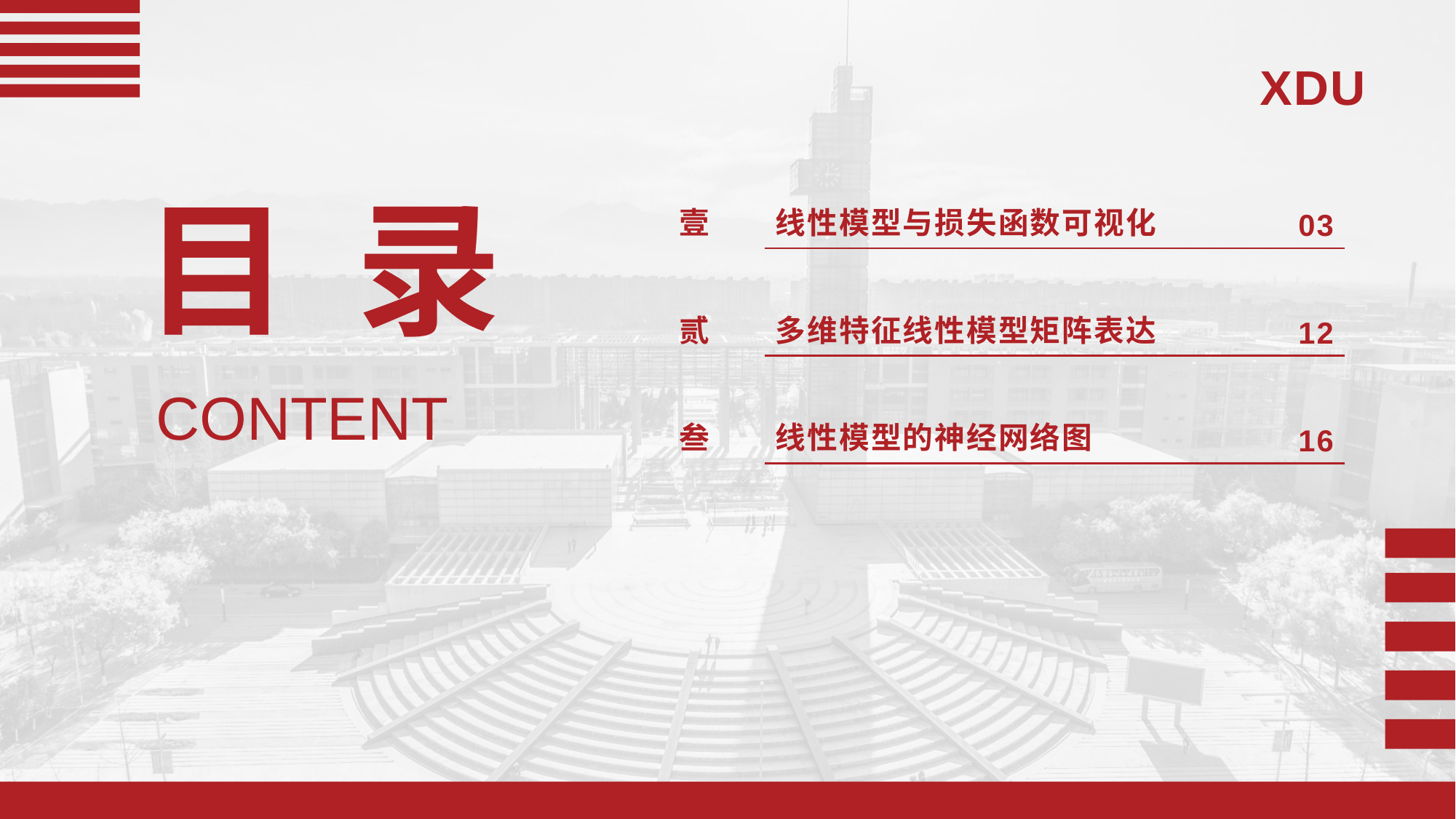

| 壹 | 线性模型与损失函数可视化 | 03 |
| --- | --- | --- |
| 贰 | 多维特征线性模型矩阵表达 | 12 |
| 叁 | 线性模型的神经网络图 | 16 |
目  录
CONTENT